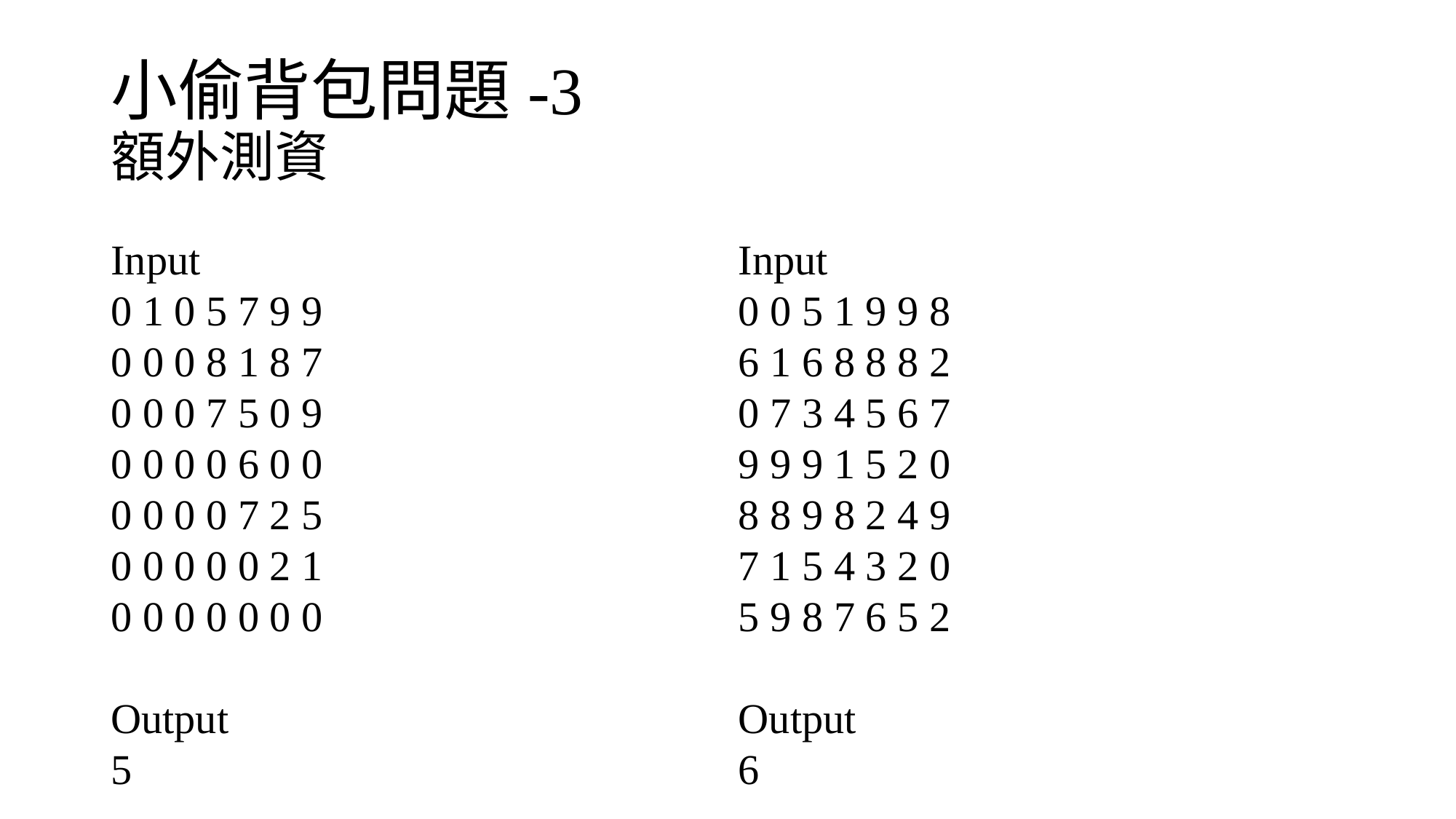

# 小偷背包問題-3 額外測資
Input
0 1 0 5 7 9 9
0 0 0 8 1 8 7
0 0 0 7 5 0 9
0 0 0 0 6 0 0
0 0 0 0 7 2 5
0 0 0 0 0 2 1
0 0 0 0 0 0 0

Output
5
Input
0 0 5 1 9 9 8
6 1 6 8 8 8 2
0 7 3 4 5 6 7
9 9 9 1 5 2 0
8 8 9 8 2 4 9
7 1 5 4 3 2 0
5 9 8 7 6 5 2

Output
6